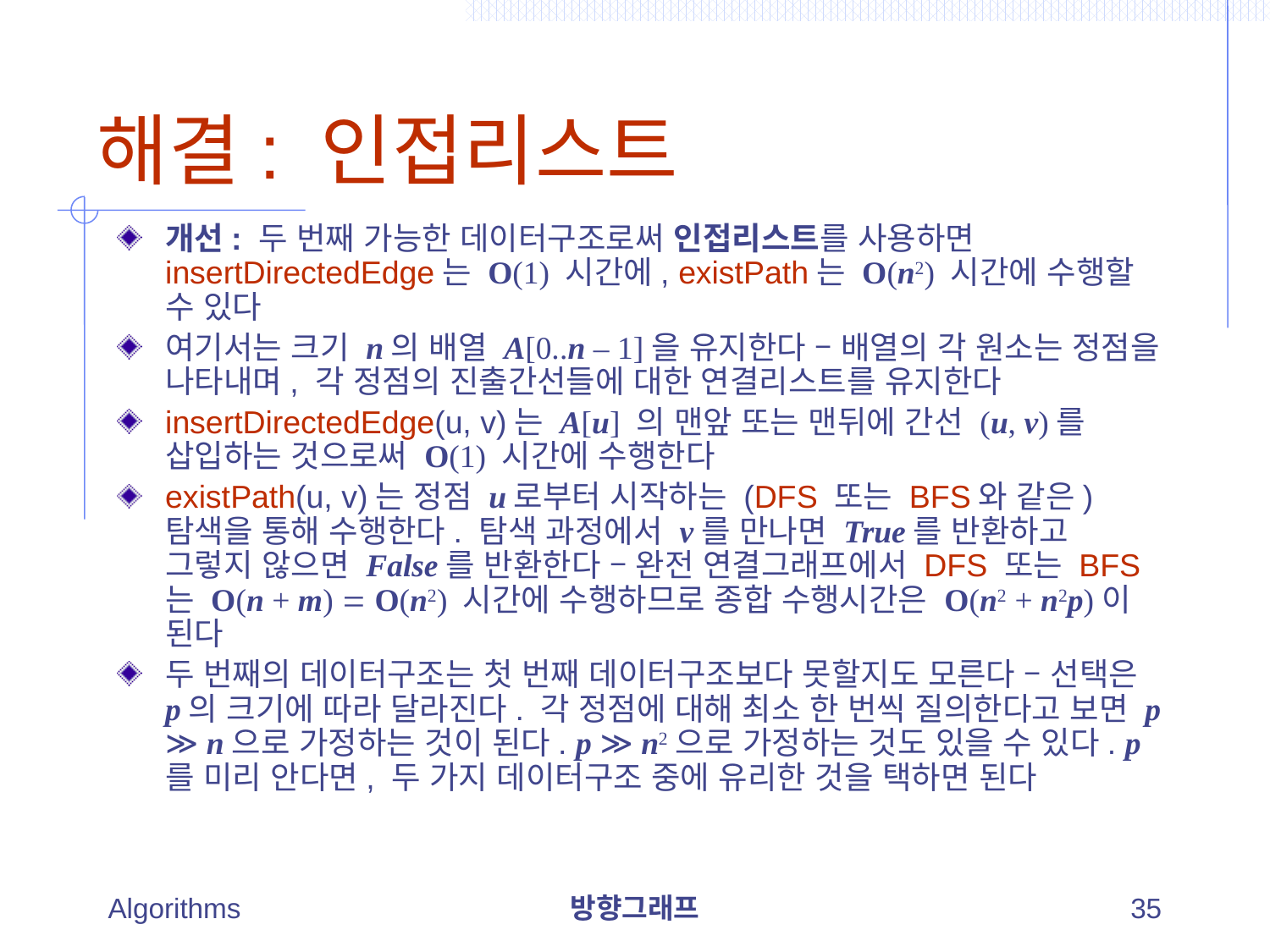

# 해결: 인접리스트
개선: 두 번째 가능한 데이터구조로써 인접리스트를 사용하면 insertDirectedEdge는 O(1) 시간에, existPath는 O(n2) 시간에 수행할 수 있다
여기서는 크기 n의 배열 A[0..n – 1]을 유지한다 – 배열의 각 원소는 정점을 나타내며, 각 정점의 진출간선들에 대한 연결리스트를 유지한다
insertDirectedEdge(u, v)는 A[u] 의 맨앞 또는 맨뒤에 간선 (u, v)를 삽입하는 것으로써 O(1) 시간에 수행한다
existPath(u, v)는 정점 u로부터 시작하는 (DFS 또는 BFS와 같은) 탐색을 통해 수행한다. 탐색 과정에서 v를 만나면 True를 반환하고 그렇지 않으면 False를 반환한다 – 완전 연결그래프에서 DFS 또는 BFS는 O(n + m) = O(n2) 시간에 수행하므로 종합 수행시간은 O(n2 + n2p)이 된다
두 번째의 데이터구조는 첫 번째 데이터구조보다 못할지도 모른다 – 선택은 p의 크기에 따라 달라진다. 각 정점에 대해 최소 한 번씩 질의한다고 보면 p ≫ n으로 가정하는 것이 된다. p ≫ n2으로 가정하는 것도 있을 수 있다. p를 미리 안다면, 두 가지 데이터구조 중에 유리한 것을 택하면 된다
Algorithms
방향그래프
35